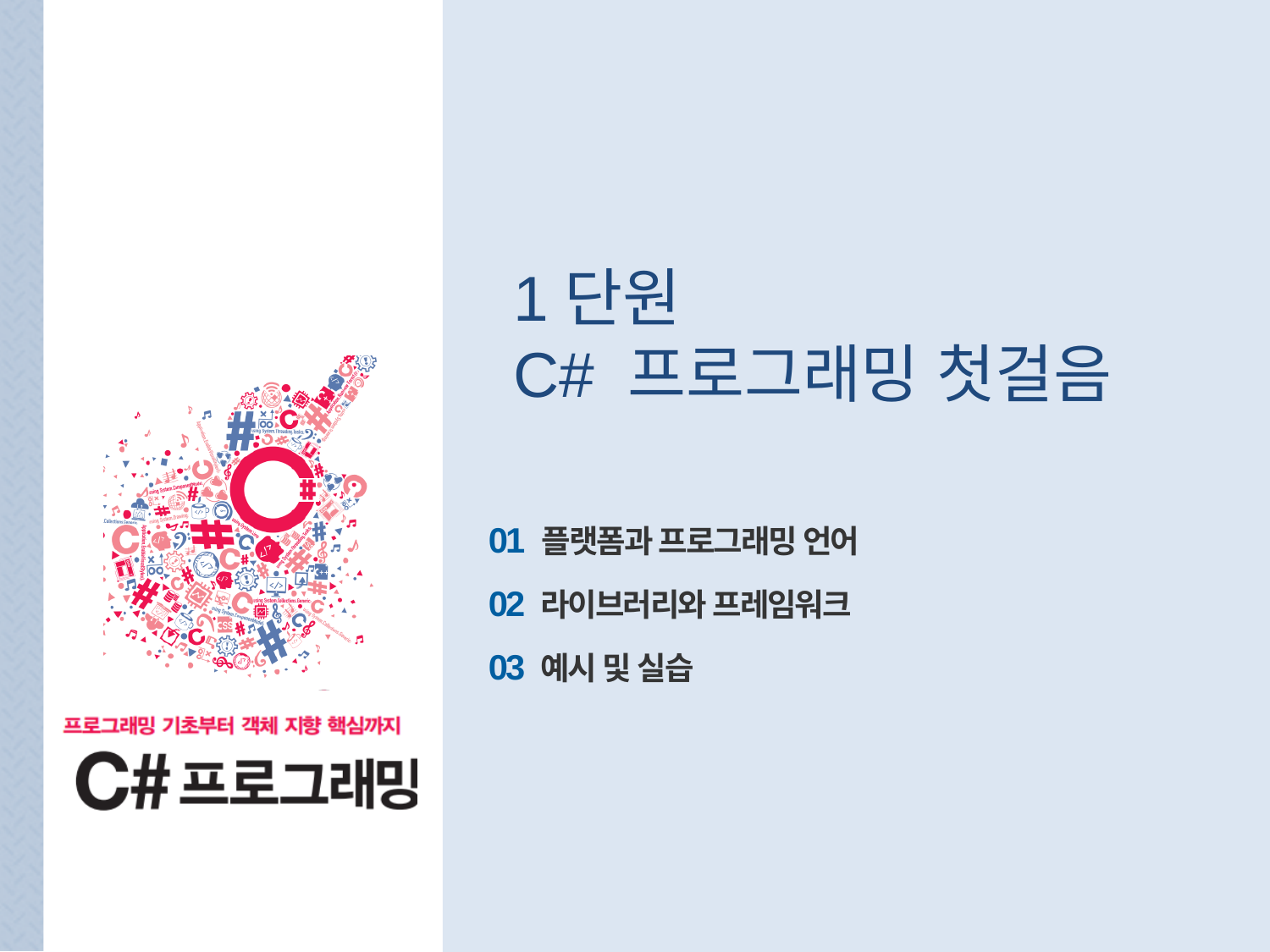

1단원
C# 프로그래밍 첫걸음
01 플랫폼과 프로그래밍 언어
02 라이브러리와 프레임워크
03 예시 및 실습